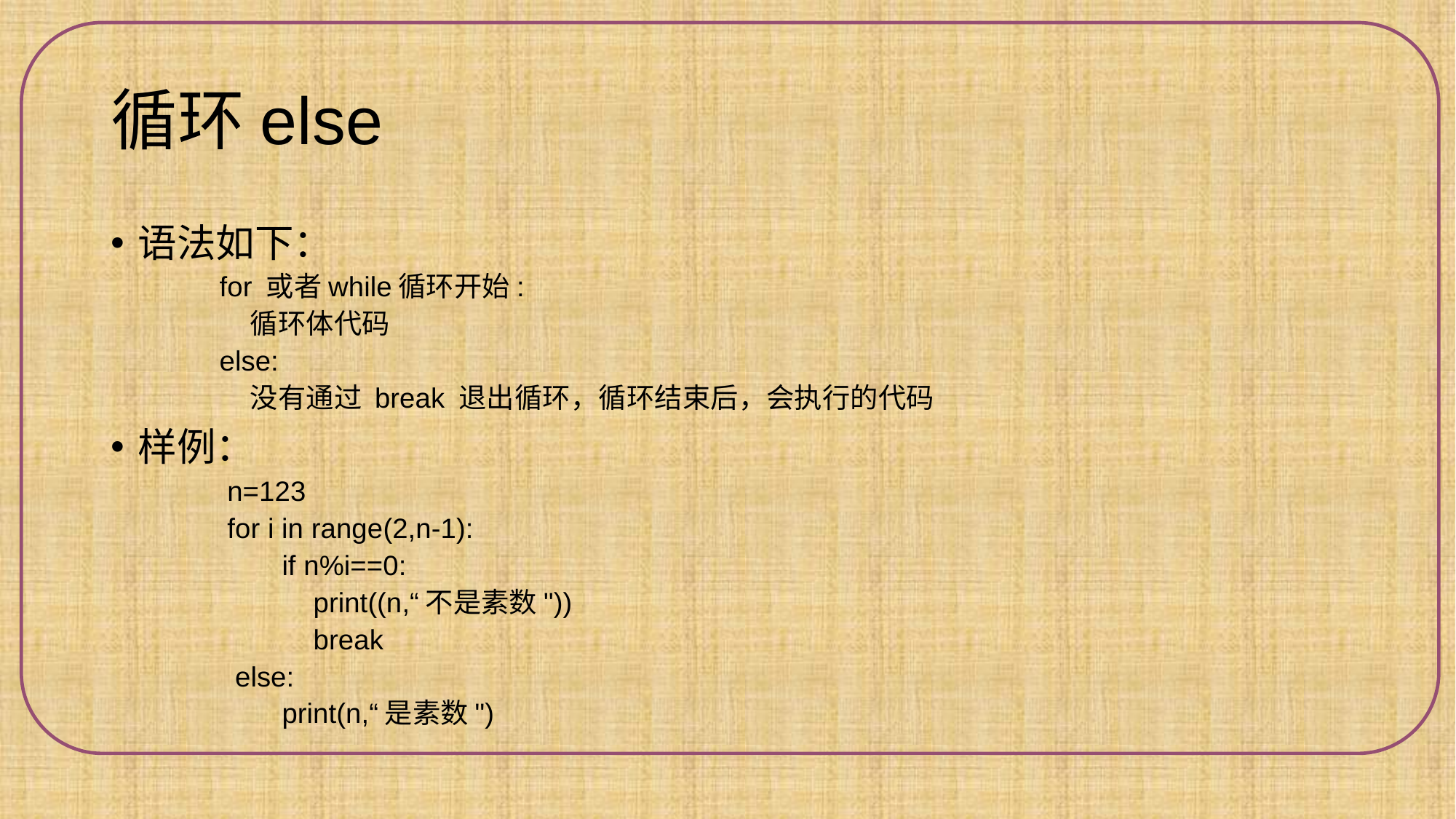

# 循环else
语法如下：
for 或者while循环开始:
    循环体代码
else:
    没有通过 break 退出循环，循环结束后，会执行的代码
样例：
 n=123
 for i in range(2,n-1):
        if n%i==0:
            print((n,“不是素数"))
            break
  else:
        print(n,“是素数")